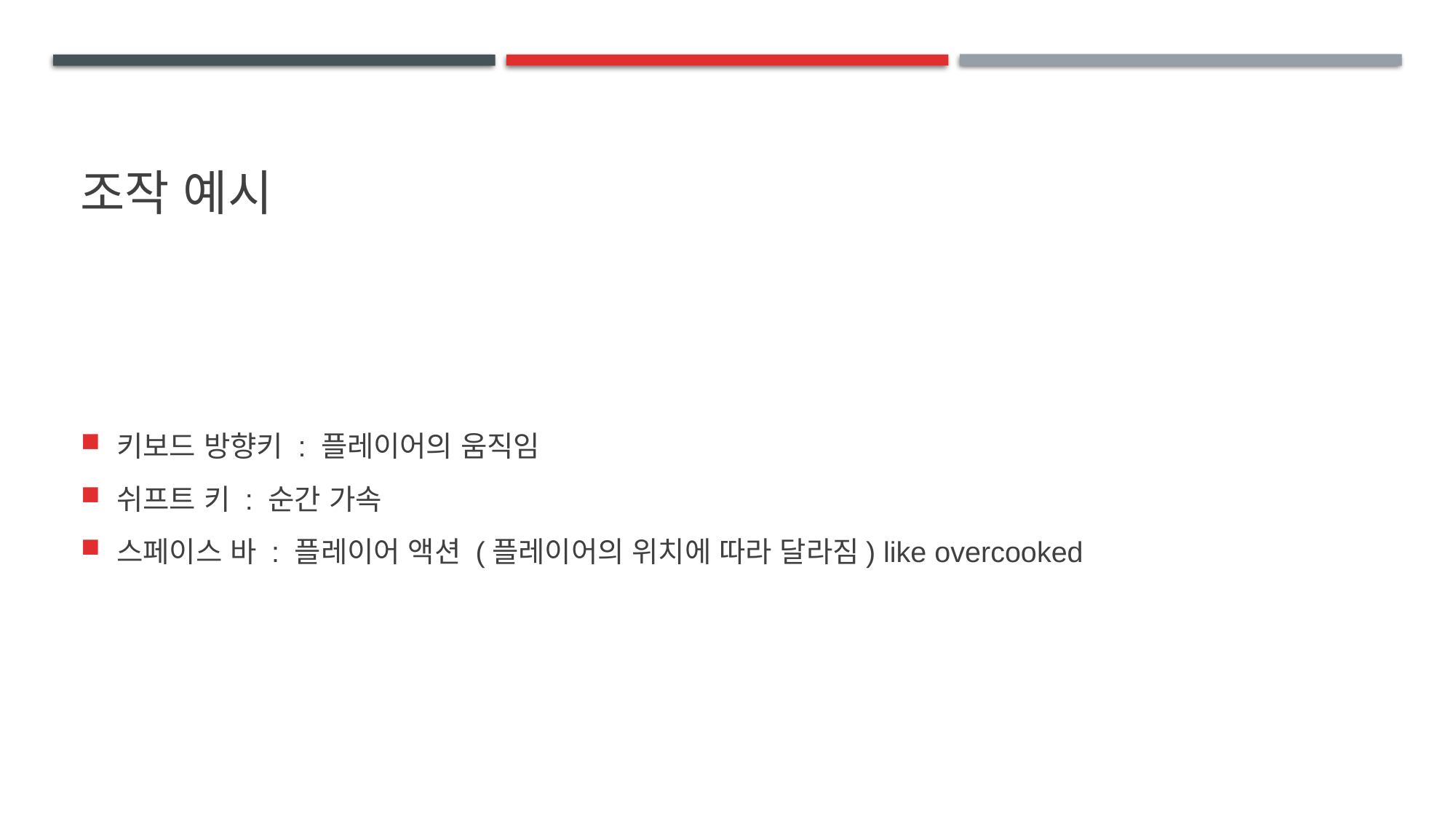

# 조작 예시
키보드 방향키 : 플레이어의 움직임
쉬프트 키 : 순간 가속
스페이스 바 : 플레이어 액션 (플레이어의 위치에 따라 달라짐) like overcooked